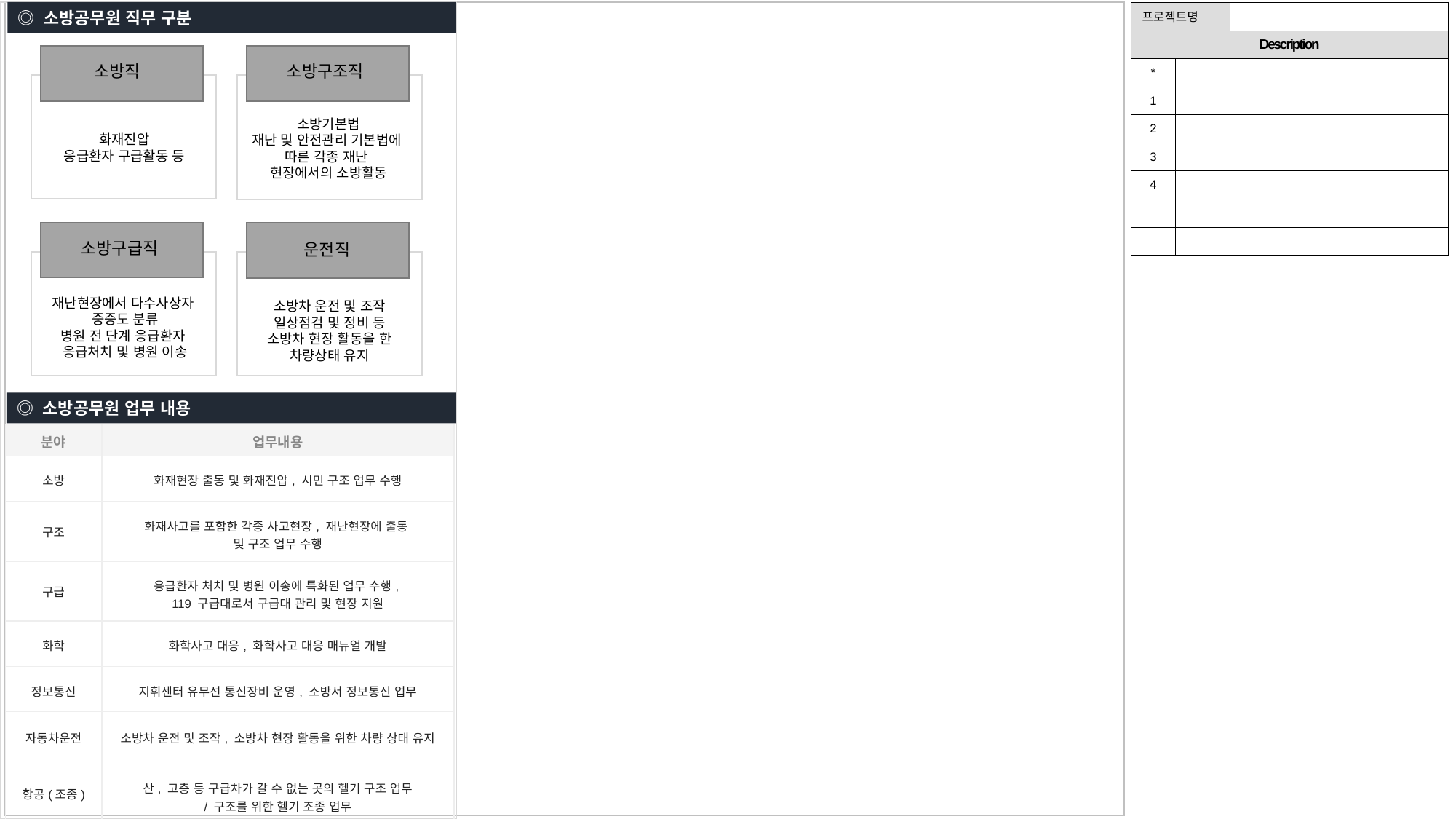

◎ 소방공무원 직무 구분
| 프로젝트명 |  |  |
| --- | --- | --- |
| Description |  |  |
| \* |  |  |
| 1 |  |  |
| 2 |  |  |
| 3 |  |  |
| 4 |  |  |
|  |  |  |
|  |  |  |

소방직
소방구조직

소방기본법
재난 및 안전관리 기본법에
따른 각종 재난
현장에서의 소방활동
화재진압
응급환자 구급활동 등

소방구급직
운전직

재난현장에서 다수사상자
중증도 분류
병원 전 단계 응급환자
응급처치 및 병원 이송
소방차 운전 및 조작
일상점검 및 정비 등
소방차 현장 활동을 한
차량상태 유지
◎ 소방공무원 업무 내용
| 분야 | 업무내용 |
| --- | --- |
| 소방 | 화재현장 출동 및 화재진압, 시민 구조 업무 수행 |
| 구조 | 화재사고를 포함한 각종 사고현장, 재난현장에 출동 및 구조 업무 수행 |
| 구급 | 응급환자 처치 및 병원 이송에 특화된 업무 수행, 119 구급대로서 구급대 관리 및 현장 지원 |
| 화학 | 화학사고 대응, 화학사고 대응 매뉴얼 개발 |
| 정보통신 | 지휘센터 유무선 통신장비 운영, 소방서 정보통신 업무 |
| 자동차운전 | 소방차 운전 및 조작, 소방차 현장 활동을 위한 차량 상태 유지 |
| 항공(조종) | 산, 고층 등 구급차가 갈 수 없는 곳의 헬기 구조 업무 / 구조를 위한 헬기 조종 업무 |